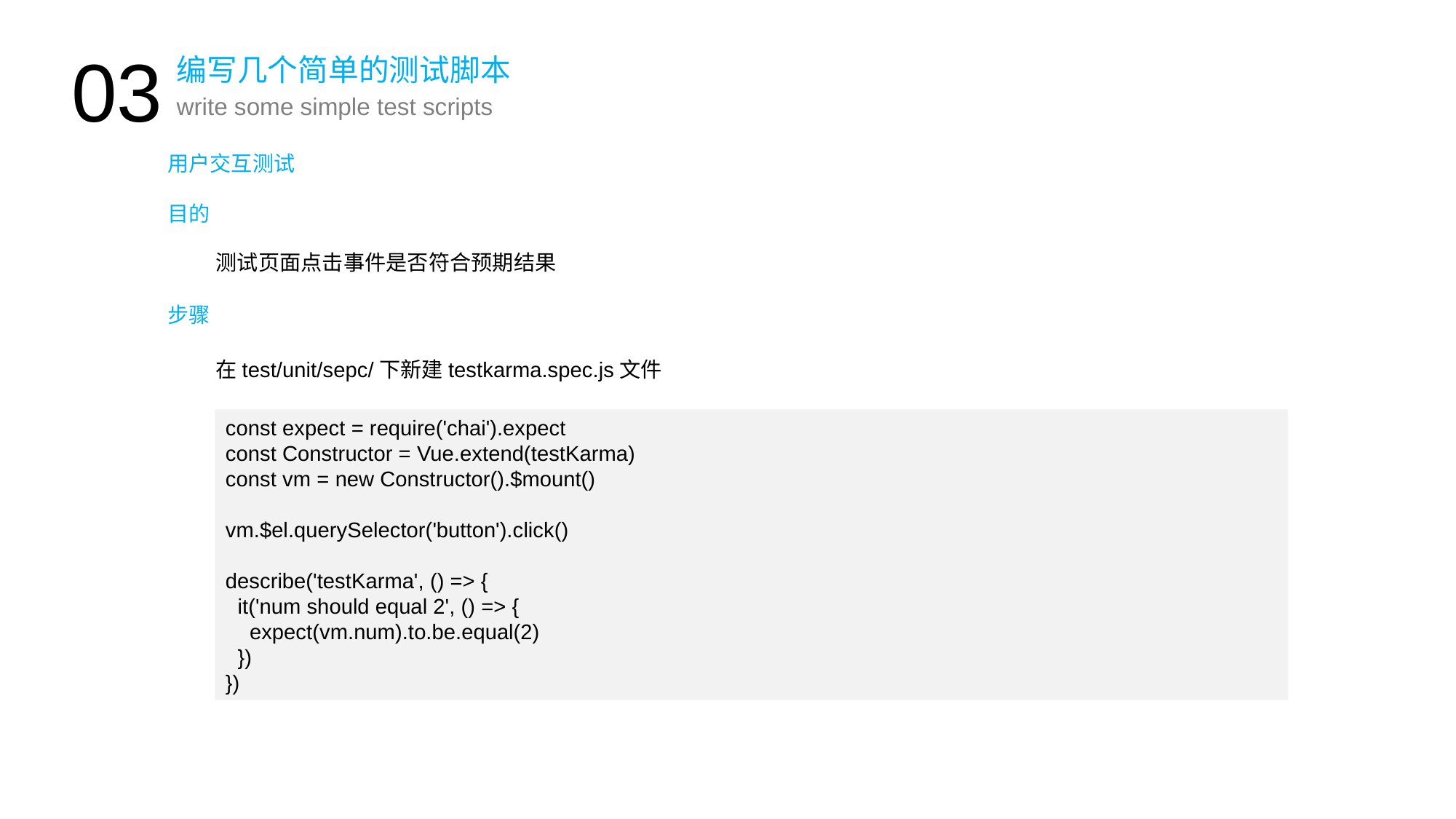

03
编写几个简单的测试脚本
write some simple test scripts
用户交互测试
目的
测试页面点击事件是否符合预期结果
步骤
在test/unit/sepc/下新建testkarma.spec.js文件
const expect = require('chai').expect
const Constructor = Vue.extend(testKarma)
const vm = new Constructor().$mount()

vm.$el.querySelector('button').click()

describe('testKarma', () => {
  it('num should equal 2', () => {
    expect(vm.num).to.be.equal(2)
  })
})